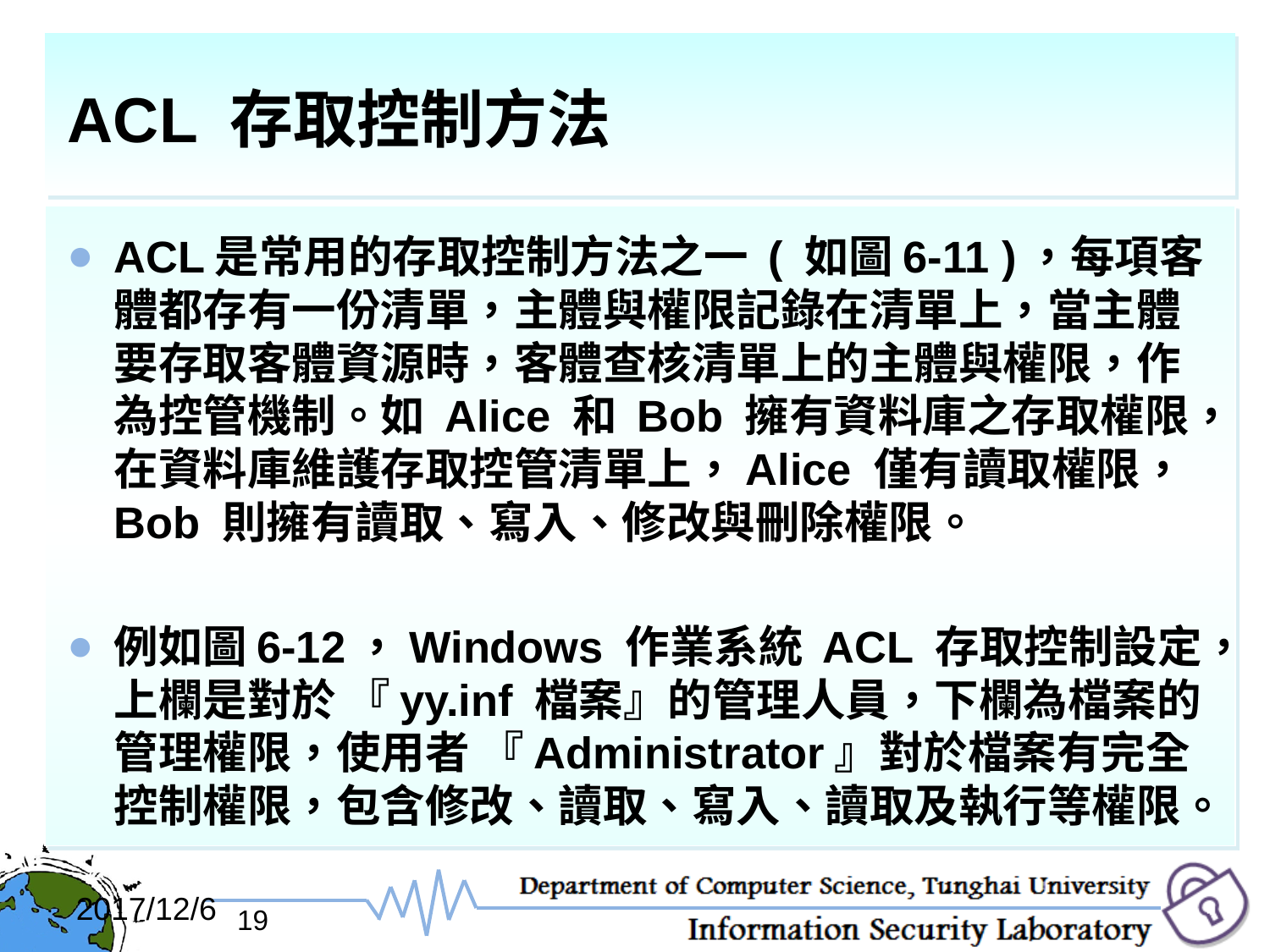

# ACL 存取控制方法
ACL是常用的存取控制方法之一 ( 如圖6-11 )，每項客體都存有一份清單，主體與權限記錄在清單上，當主體要存取客體資源時，客體查核清單上的主體與權限，作為控管機制。如 Alice 和 Bob 擁有資料庫之存取權限，在資料庫維護存取控管清單上，Alice 僅有讀取權限，Bob 則擁有讀取、寫入、修改與刪除權限。

例如圖6-12，Windows 作業系統 ACL 存取控制設定，上欄是對於 『yy.inf 檔案』的管理人員，下欄為檔案的管理權限，使用者 『Administrator』對於檔案有完全控制權限，包含修改、讀取、寫入、讀取及執行等權限。
2017/12/6
19